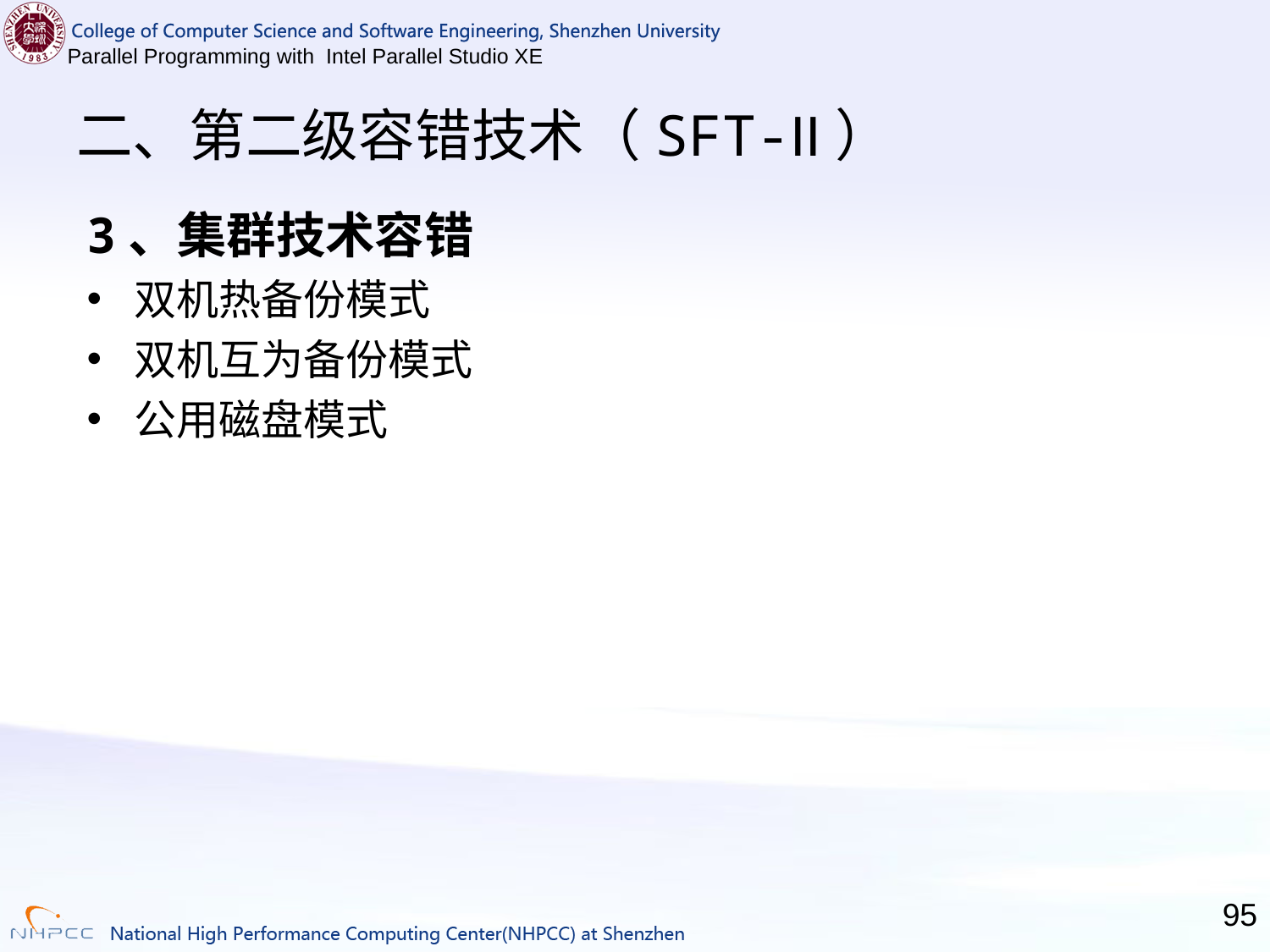

# 二、第二级容错技术（SFT-II）
3、集群技术容错
双机热备份模式
双机互为备份模式
公用磁盘模式
95